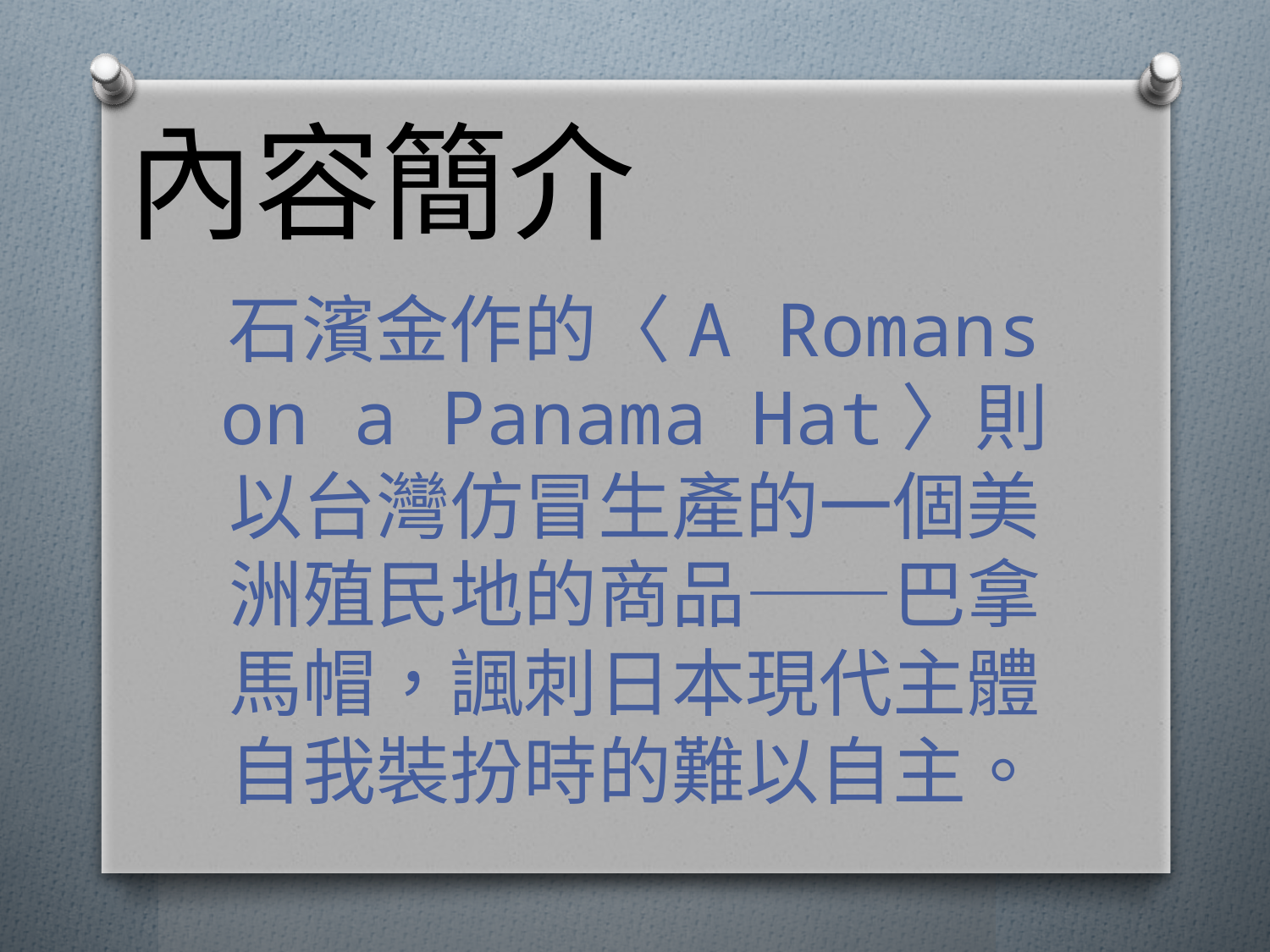

# 內容簡介
石濱金作的〈A Romans on a Panama Hat〉則以台灣仿冒生產的一個美洲殖民地的商品——巴拿馬帽，諷刺日本現代主體自我裝扮時的難以自主。